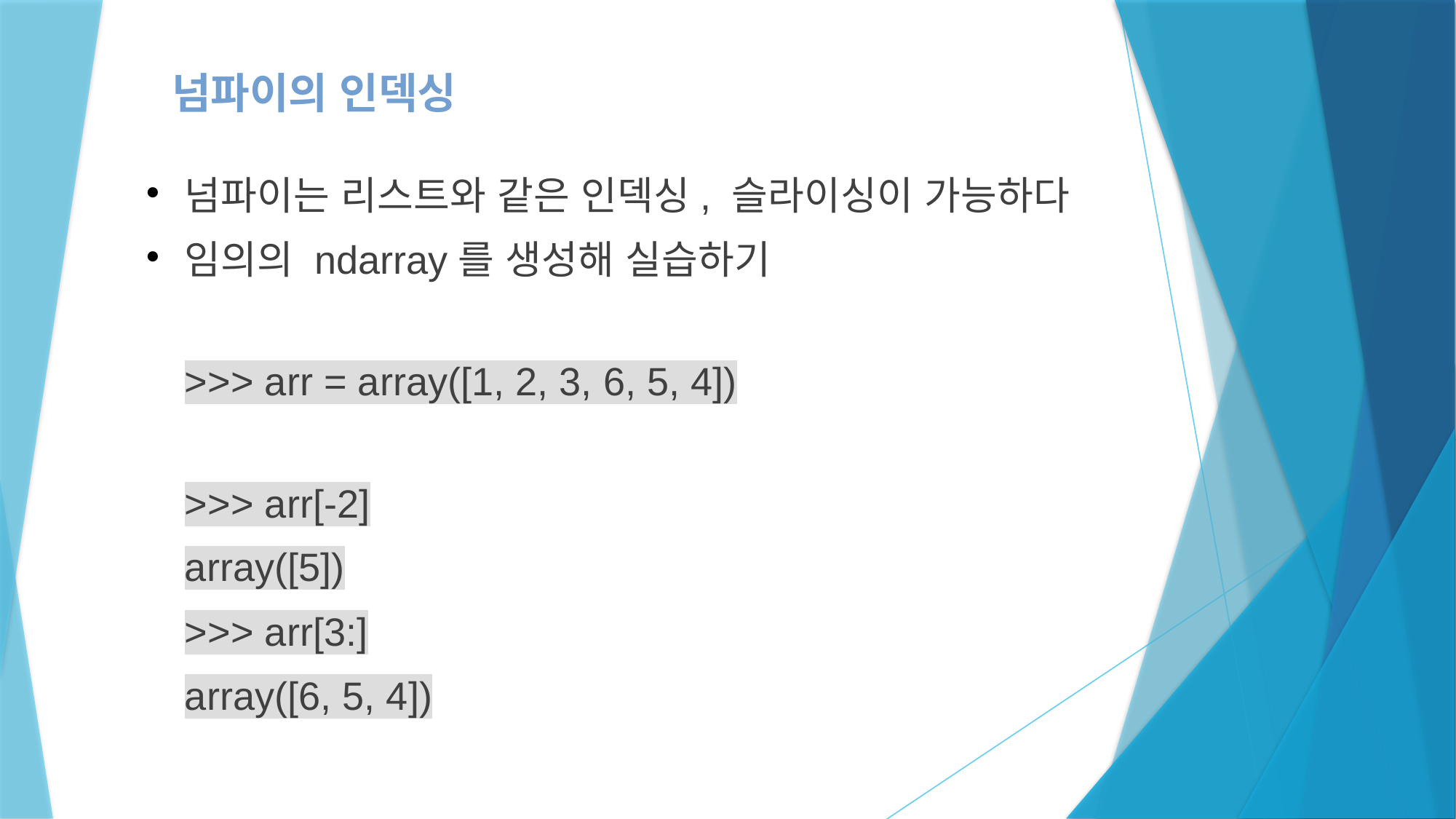

넘파이의 인덱싱
# 넘파이는 리스트와 같은 인덱싱, 슬라이싱이 가능하다
임의의 ndarray를 생성해 실습하기

>>> arr = array([1, 2, 3, 6, 5, 4])

>>> arr[-2]
array([5])
>>> arr[3:]
array([6, 5, 4])